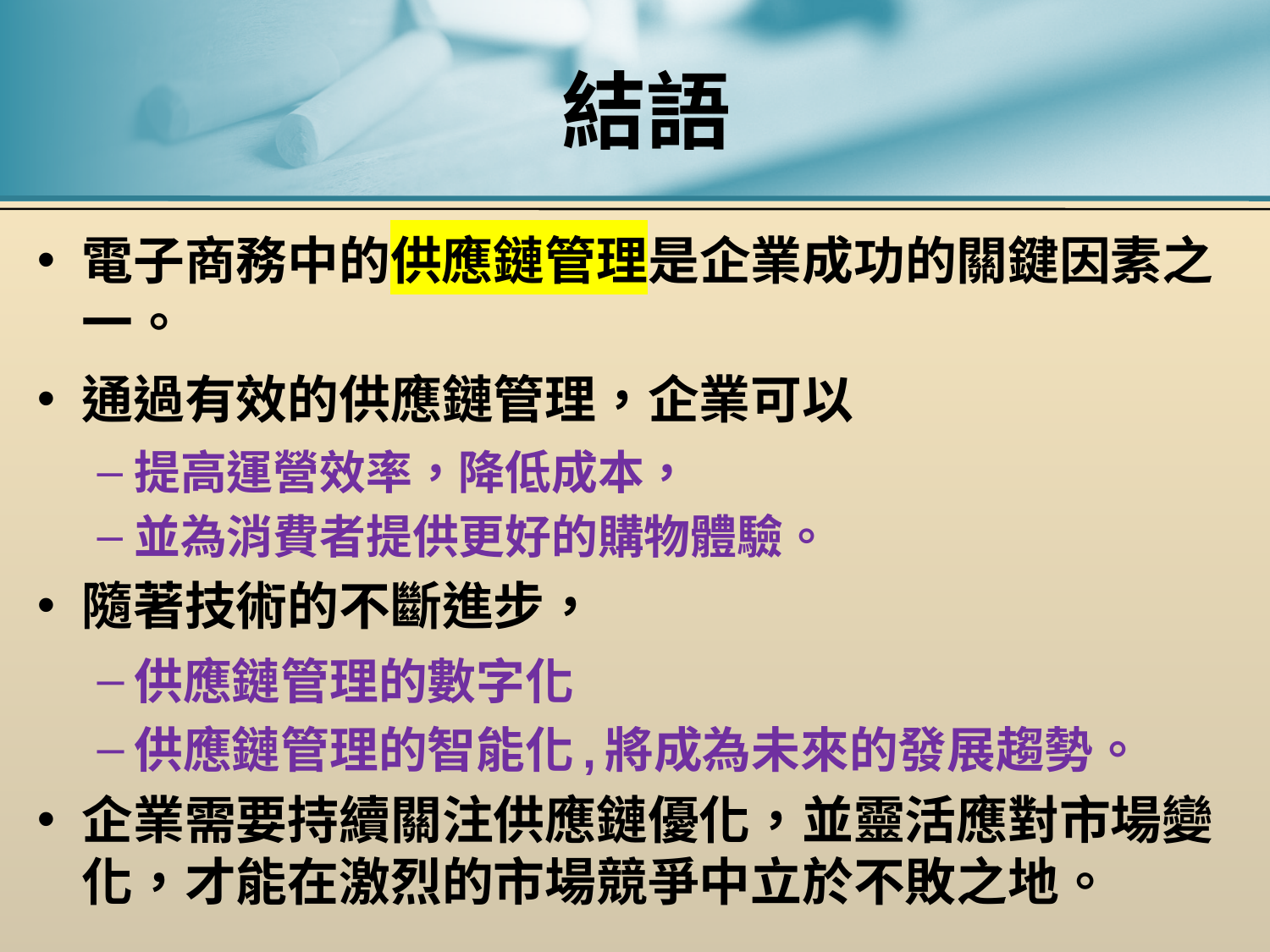

# 結語
電子商務中的供應鏈管理是企業成功的關鍵因素之一。
通過有效的供應鏈管理，企業可以
提高運營效率，降低成本，
並為消費者提供更好的購物體驗。
隨著技術的不斷進步，
供應鏈管理的數字化
供應鏈管理的智能化,將成為未來的發展趨勢。
企業需要持續關注供應鏈優化，並靈活應對市場變化，才能在激烈的市場競爭中立於不敗之地。